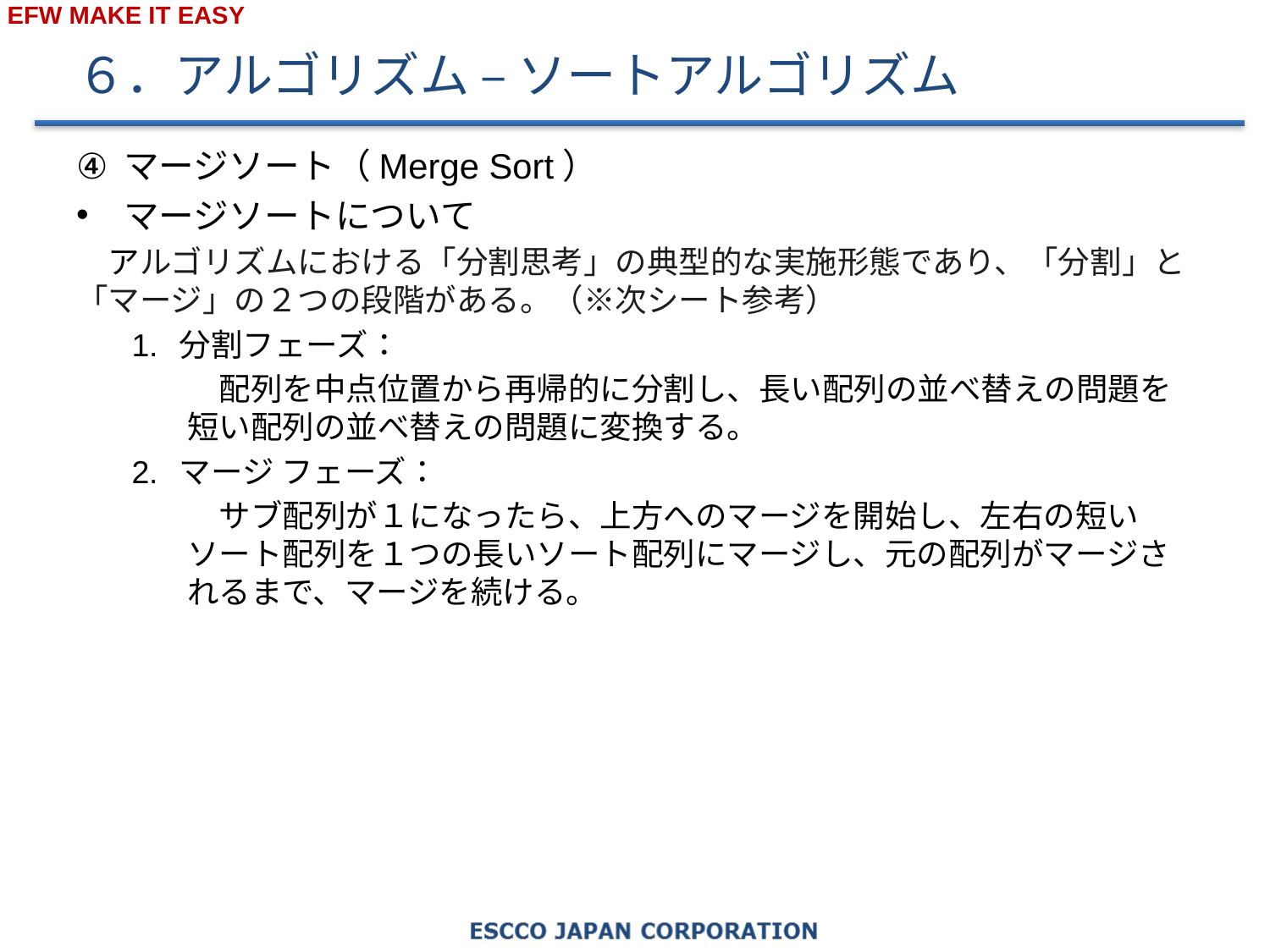

# ６．アルゴリズム – ソートアルゴリズム
マージソート（Merge Sort）
マージソートについて
　アルゴリズムにおける「分割思考」の典型的な実施形態であり、「分割」と「マージ」の２つの段階がある。（※次シート参考）
分割フェーズ：
　配列を中点位置から再帰的に分割し、長い配列の並べ替えの問題を短い配列の並べ替えの問題に変換する。
マージ フェーズ：
　サブ配列が１になったら、上方へのマージを開始し、左右の短いソート配列を１つの長いソート配列にマージし、元の配列がマージされるまで、マージを続ける。